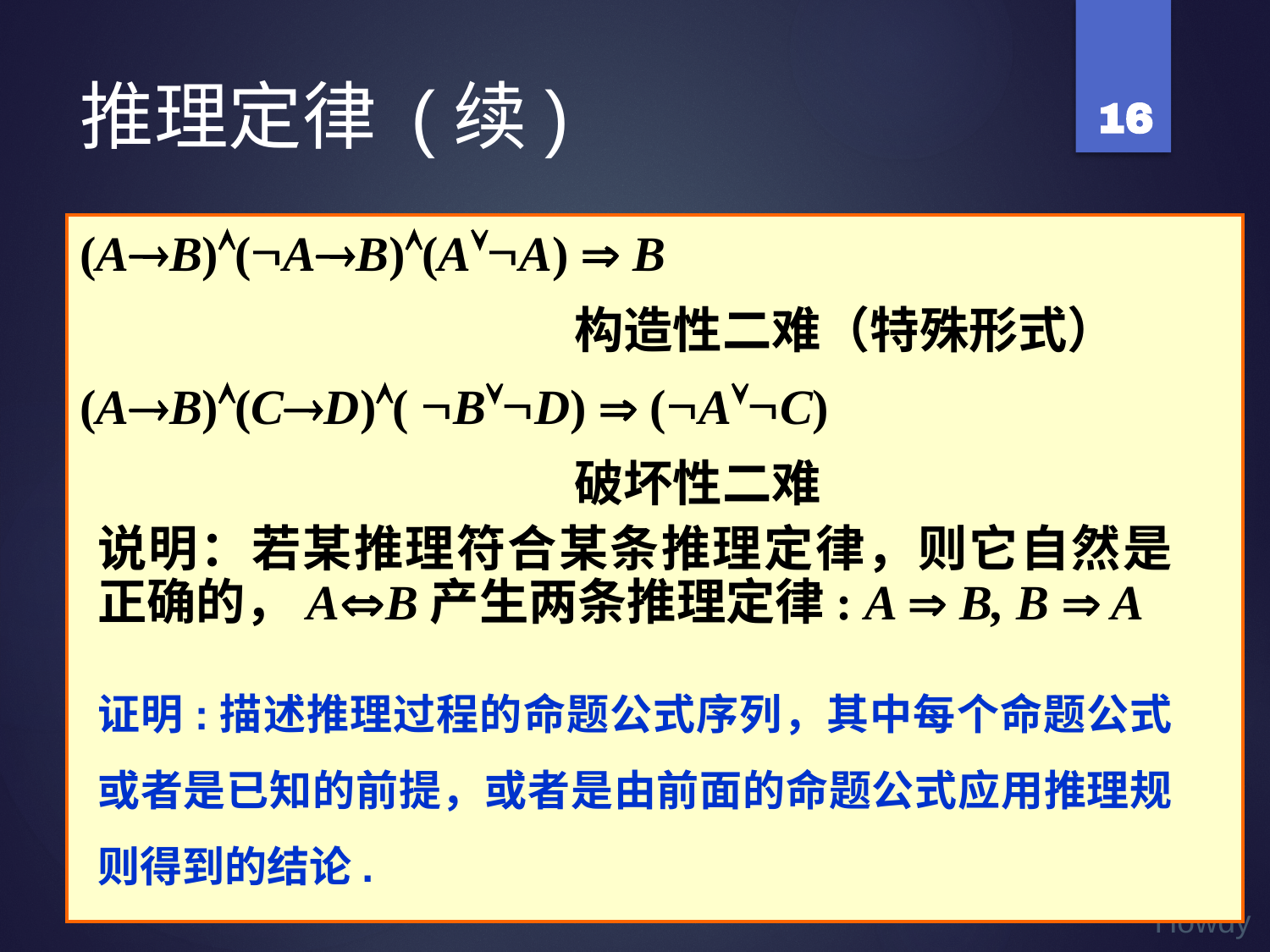

16
# 推理定律 (续)
(A→B)∧(¬A→B)∧(A∨¬A) ⇒ B
                                           构造性二难（特殊形式）
(A→B)∧(C→D)∧( ¬B∨¬D) ⇒ (¬A∨¬C)
                                           破坏性二难
说明：若某推理符合某条推理定律，则它自然是正确的，A⇔B产生两条推理定律: A ⇒ B, B ⇒ A
证明:描述推理过程的命题公式序列，其中每个命题公式或者是已知的前提，或者是由前面的命题公式应用推理规则得到的结论.